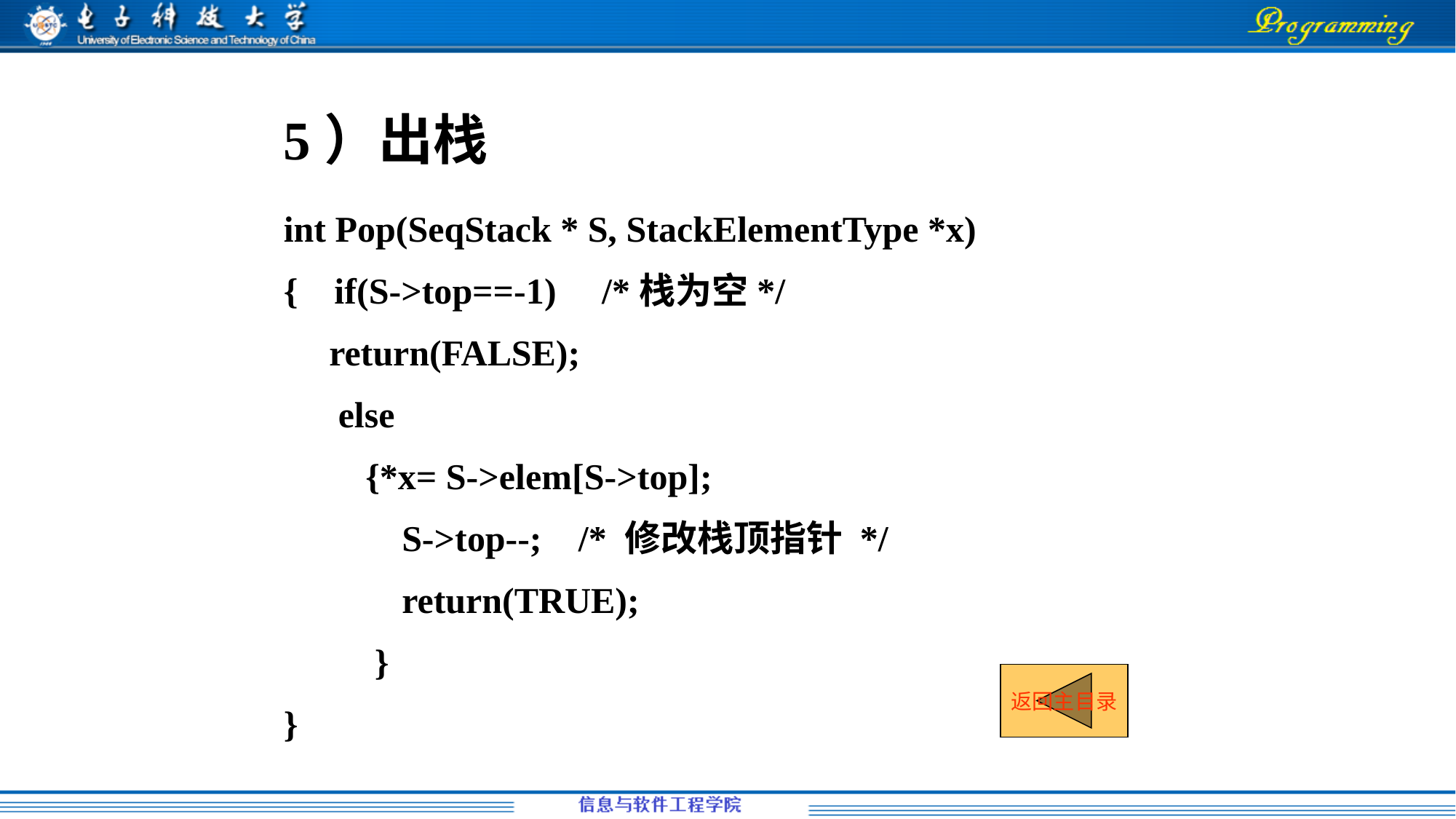

5）出栈
int Pop(SeqStack * S, StackElementType *x)
{    if(S->top==-1)     /*栈为空*/
     return(FALSE);
      else
         {*x= S->elem[S->top];
             S->top--;    /* 修改栈顶指针 */
             return(TRUE);
          }
}
返回主目录